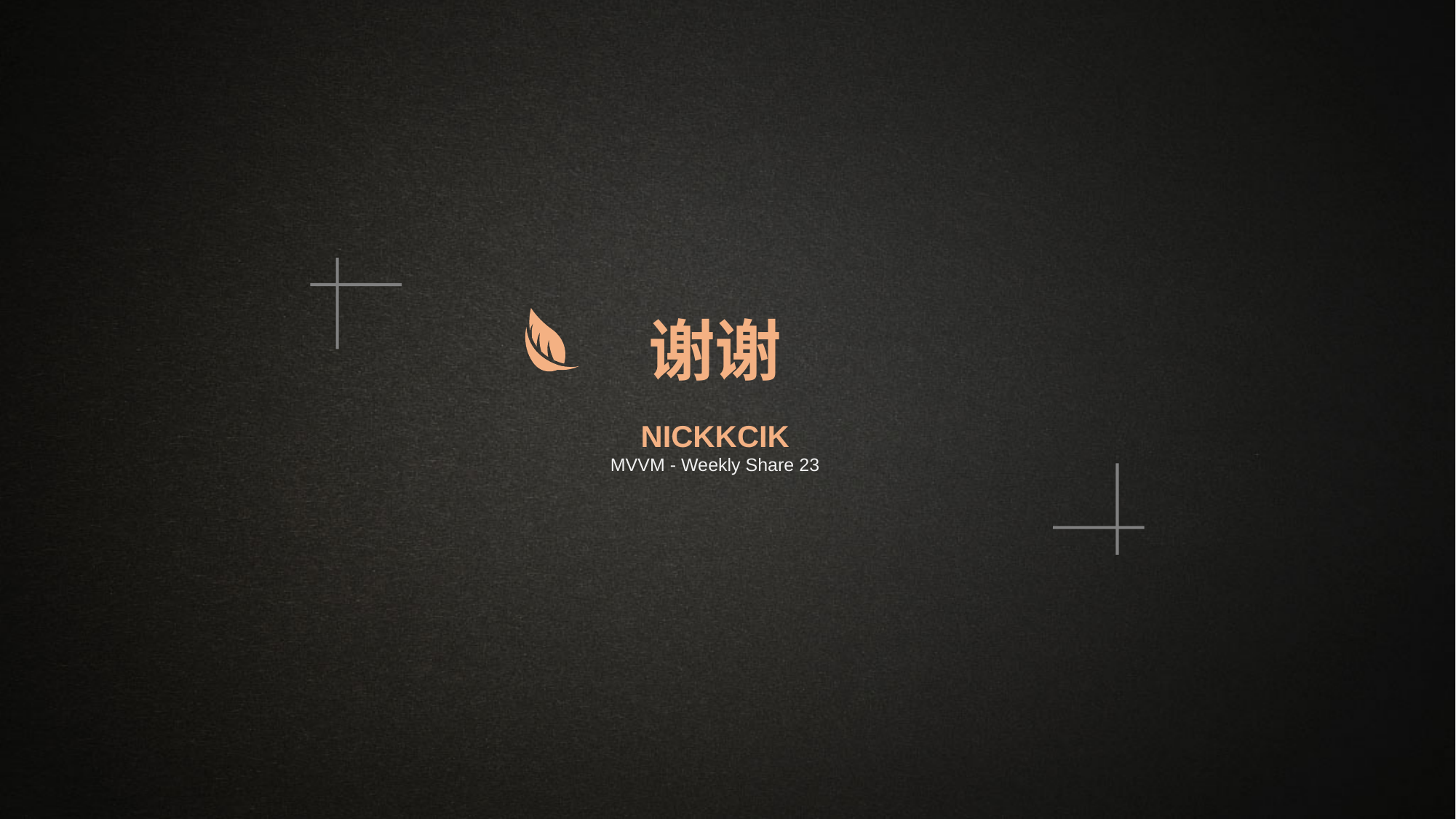

谢谢

NICKKCIK
MVVM - Weekly Share 23